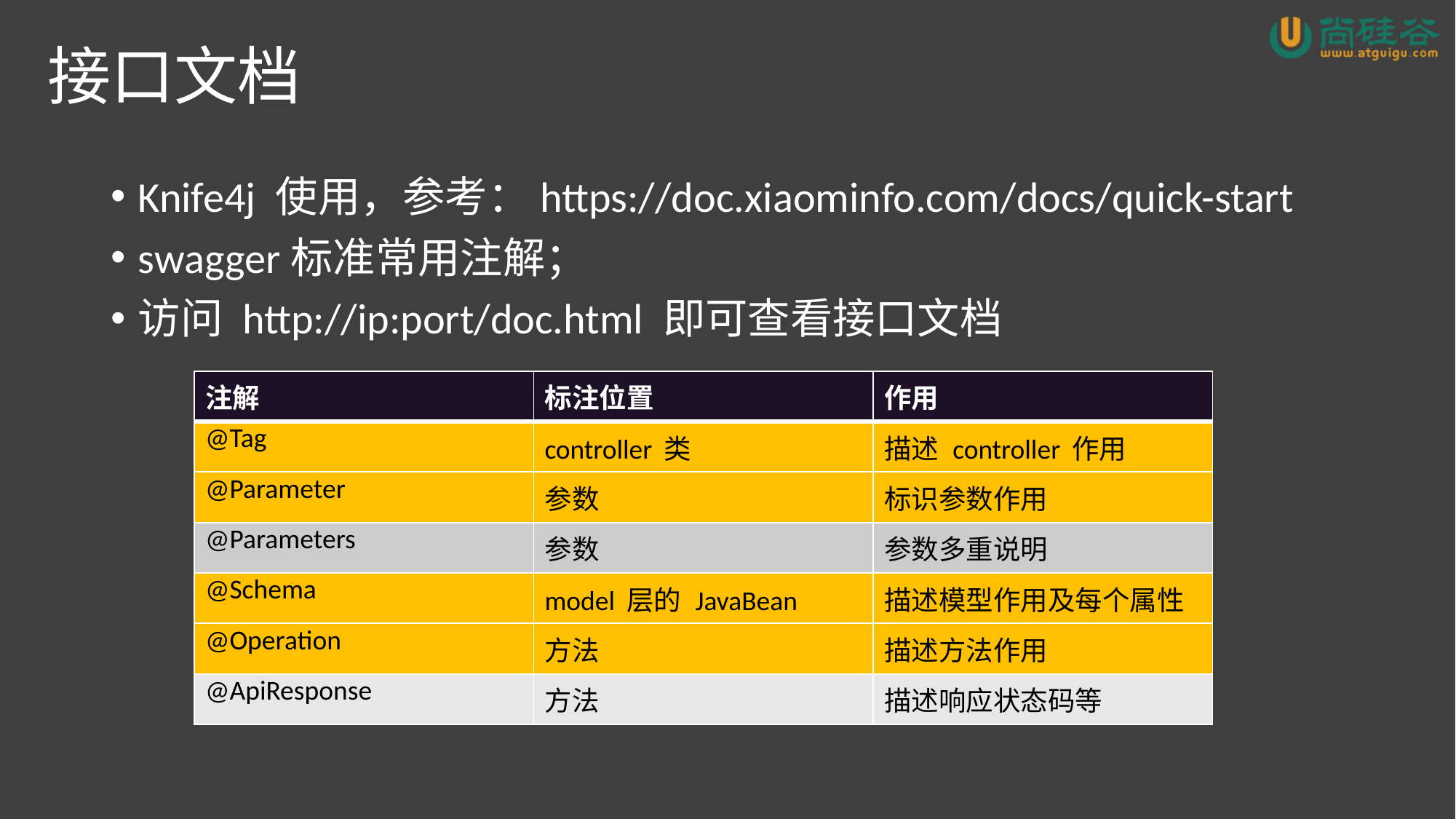

# 接口文档
Knife4j 使用，参考：https://doc.xiaominfo.com/docs/quick-start
swagger标准常用注解；
访问 http://ip:port/doc.html 即可查看接口文档
| 注解 | 标注位置 | 作用 |
| --- | --- | --- |
| @Tag | controller 类 | 描述 controller 作用 |
| @Parameter | 参数 | 标识参数作用 |
| @Parameters | 参数 | 参数多重说明 |
| @Schema | model 层的 JavaBean | 描述模型作用及每个属性 |
| @Operation | 方法 | 描述方法作用 |
| @ApiResponse | 方法 | 描述响应状态码等 |